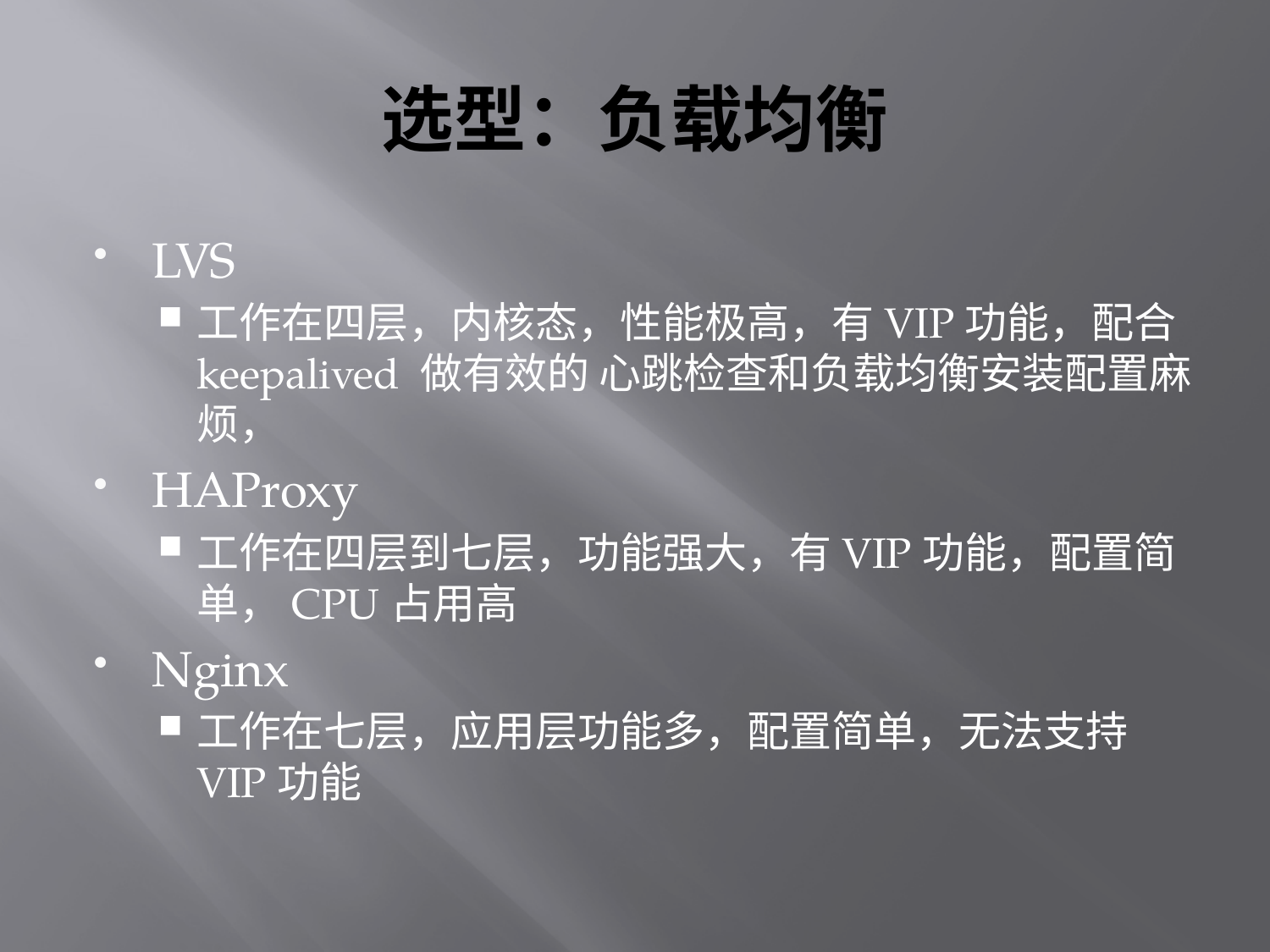

# 选型：负载均衡
LVS
工作在四层，内核态，性能极高，有VIP功能，配合 keepalived 做有效的 心跳检查和负载均衡安装配置麻烦，
HAProxy
工作在四层到七层，功能强大，有VIP功能，配置简单，CPU占用高
Nginx
工作在七层，应用层功能多，配置简单，无法支持VIP功能